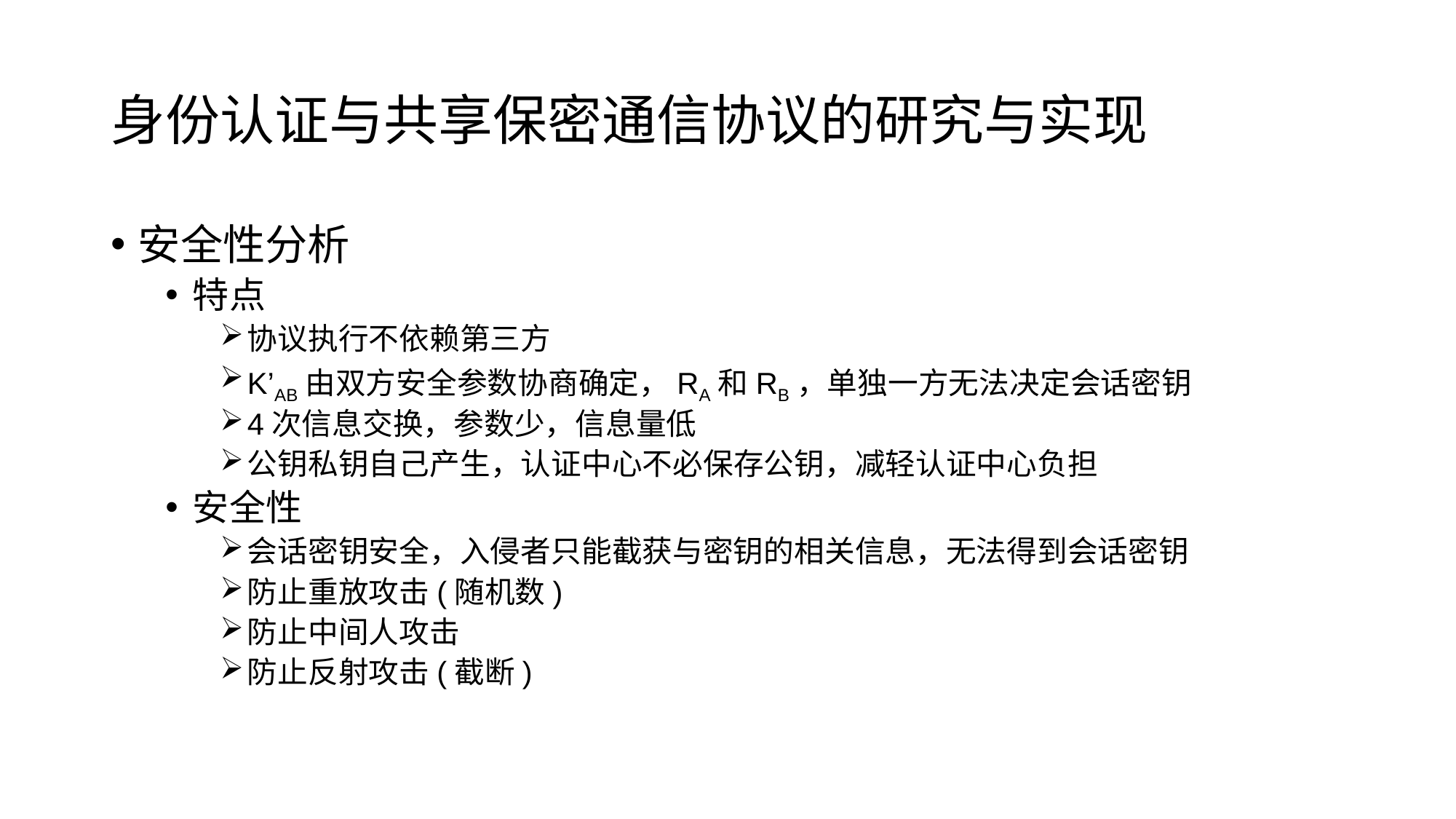

# 身份认证与共享保密通信协议的研究与实现
安全性分析
特点
协议执行不依赖第三方
K’AB由双方安全参数协商确定，RA和RB，单独一方无法决定会话密钥
4次信息交换，参数少，信息量低
公钥私钥自己产生，认证中心不必保存公钥，减轻认证中心负担
安全性
会话密钥安全，入侵者只能截获与密钥的相关信息，无法得到会话密钥
防止重放攻击(随机数)
防止中间人攻击
防止反射攻击(截断)